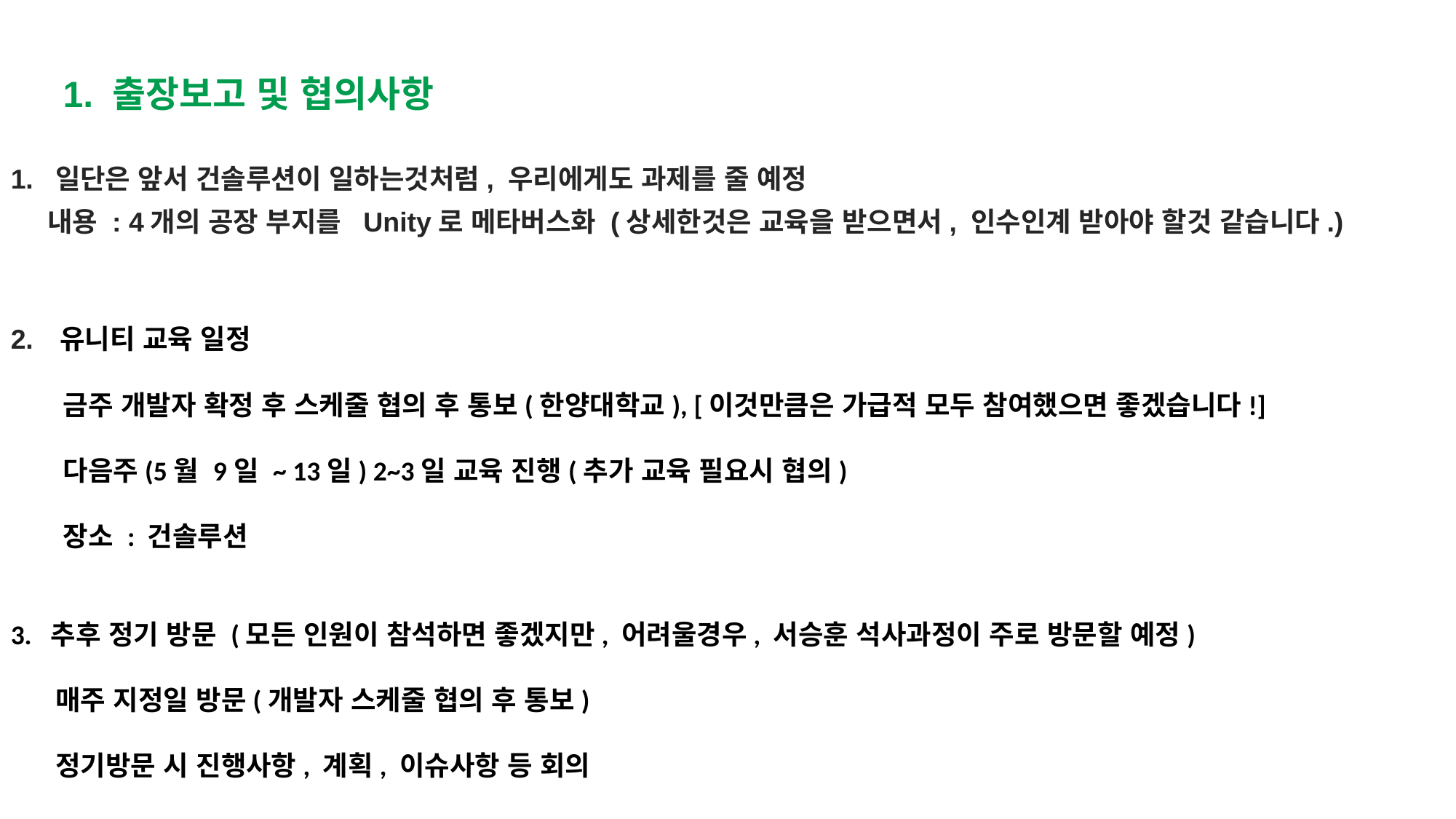

1. 출장보고 및 협의사항
1.  일단은 앞서 건솔루션이 일하는것처럼, 우리에게도 과제를 줄 예정
    내용 : 4개의 공장 부지를  Unity로 메타버스화 (상세한것은 교육을 받으면서, 인수인계 받아야 할것 같습니다.)

2.   유니티 교육 일정

      금주 개발자 확정 후 스케줄 협의 후 통보(한양대학교), [이것만큼은 가급적 모두 참여했으면 좋겠습니다!]

      다음주(5월 9일 ~ 13일) 2~3일 교육 진행(추가 교육 필요시 협의)

      장소 : 건솔루션

3.  추후 정기 방문 (모든 인원이 참석하면 좋겠지만, 어려울경우, 서승훈 석사과정이 주로 방문할 예정)

     매주 지정일 방문(개발자 스케줄 협의 후 통보)

     정기방문 시 진행사항, 계획, 이슈사항 등 회의